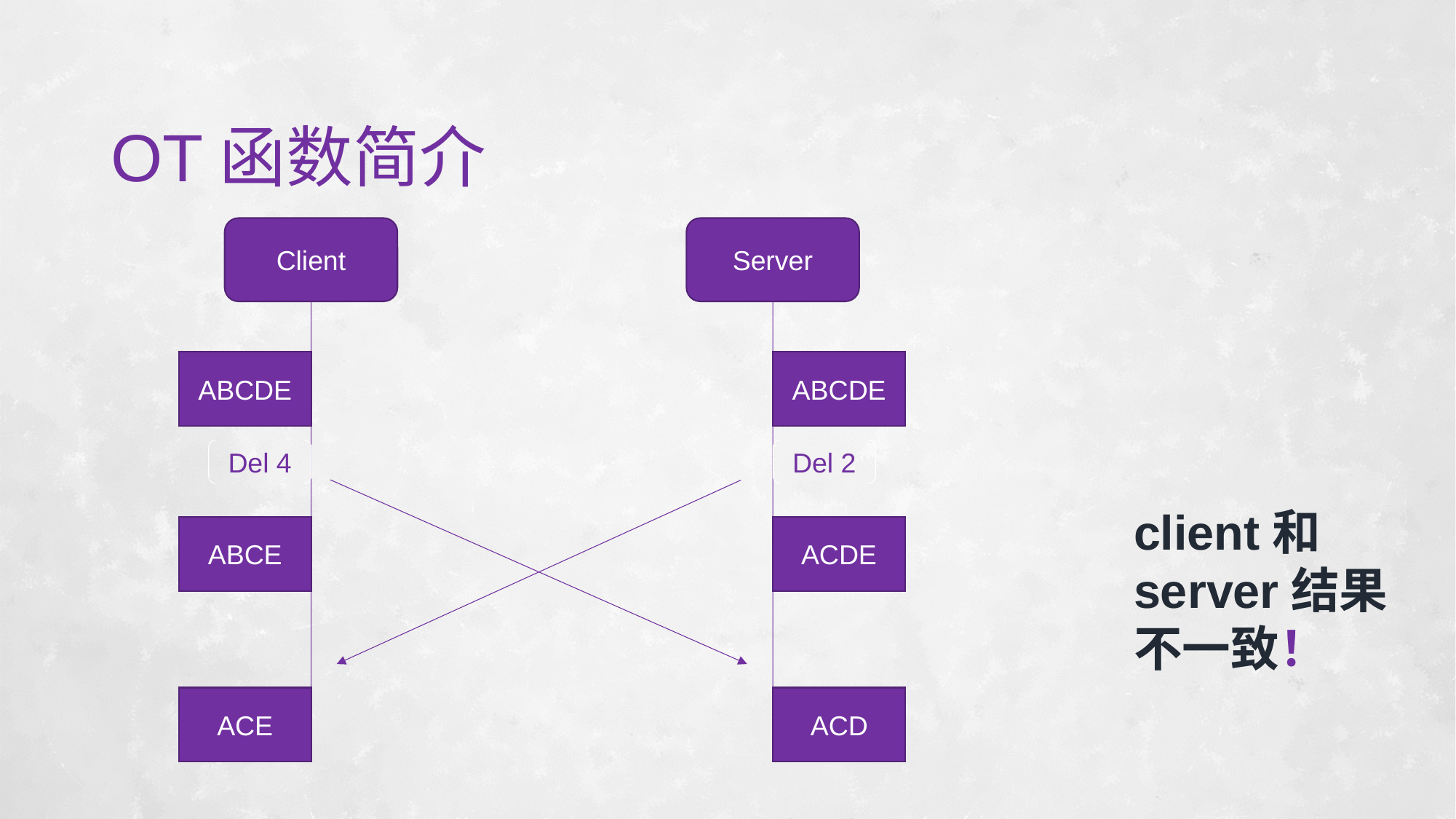

# OT函数简介

Client
Server
ABCDE
ABCDE
Del 4
Del 2
client和server结果不一致！
ABCE
ACDE
ACE
ACD